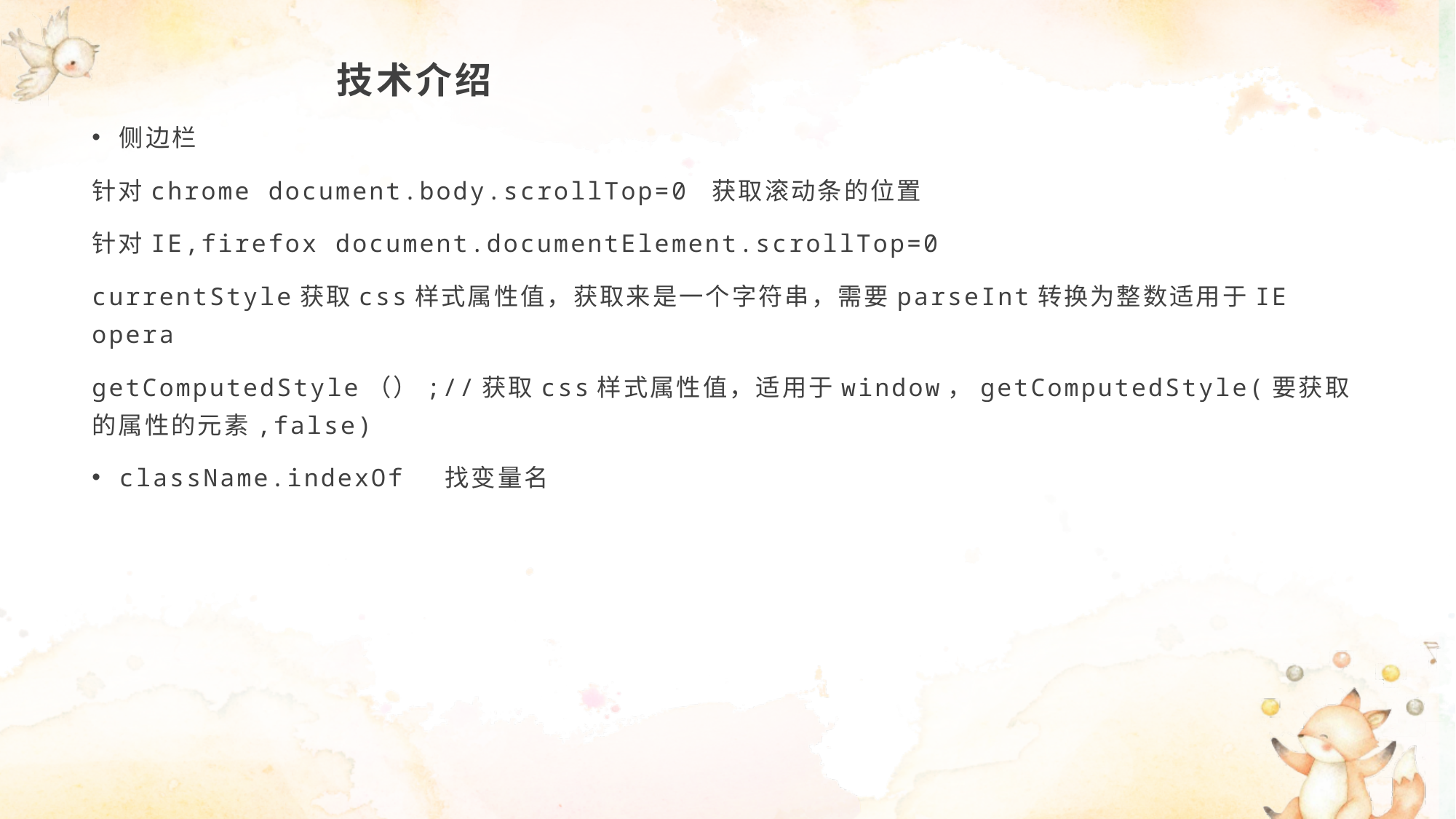

# 技术介绍
侧边栏
针对chrome document.body.scrollTop=0 获取滚动条的位置
针对IE,firefox document.documentElement.scrollTop=0
currentStyle获取css样式属性值，获取来是一个字符串，需要parseInt转换为整数适用于IE opera
getComputedStyle（）;//获取css样式属性值，适用于window，getComputedStyle(要获取的属性的元素,false)
className.indexOf  找变量名